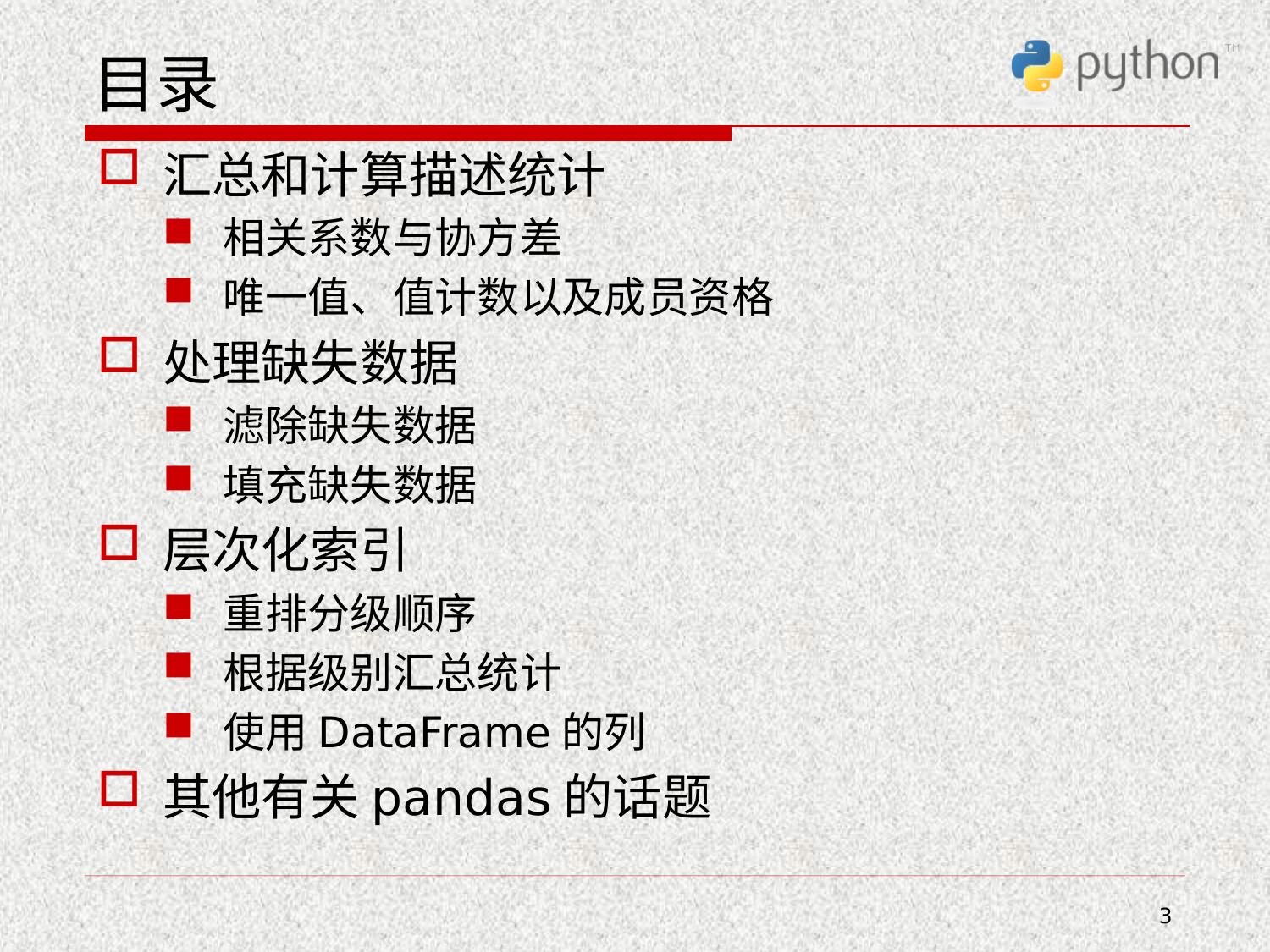

# 目录
汇总和计算描述统计
相关系数与协方差
唯一值、值计数以及成员资格
处理缺失数据
滤除缺失数据
填充缺失数据
层次化索引
重排分级顺序
根据级别汇总统计
使用DataFrame的列
其他有关pandas的话题
3